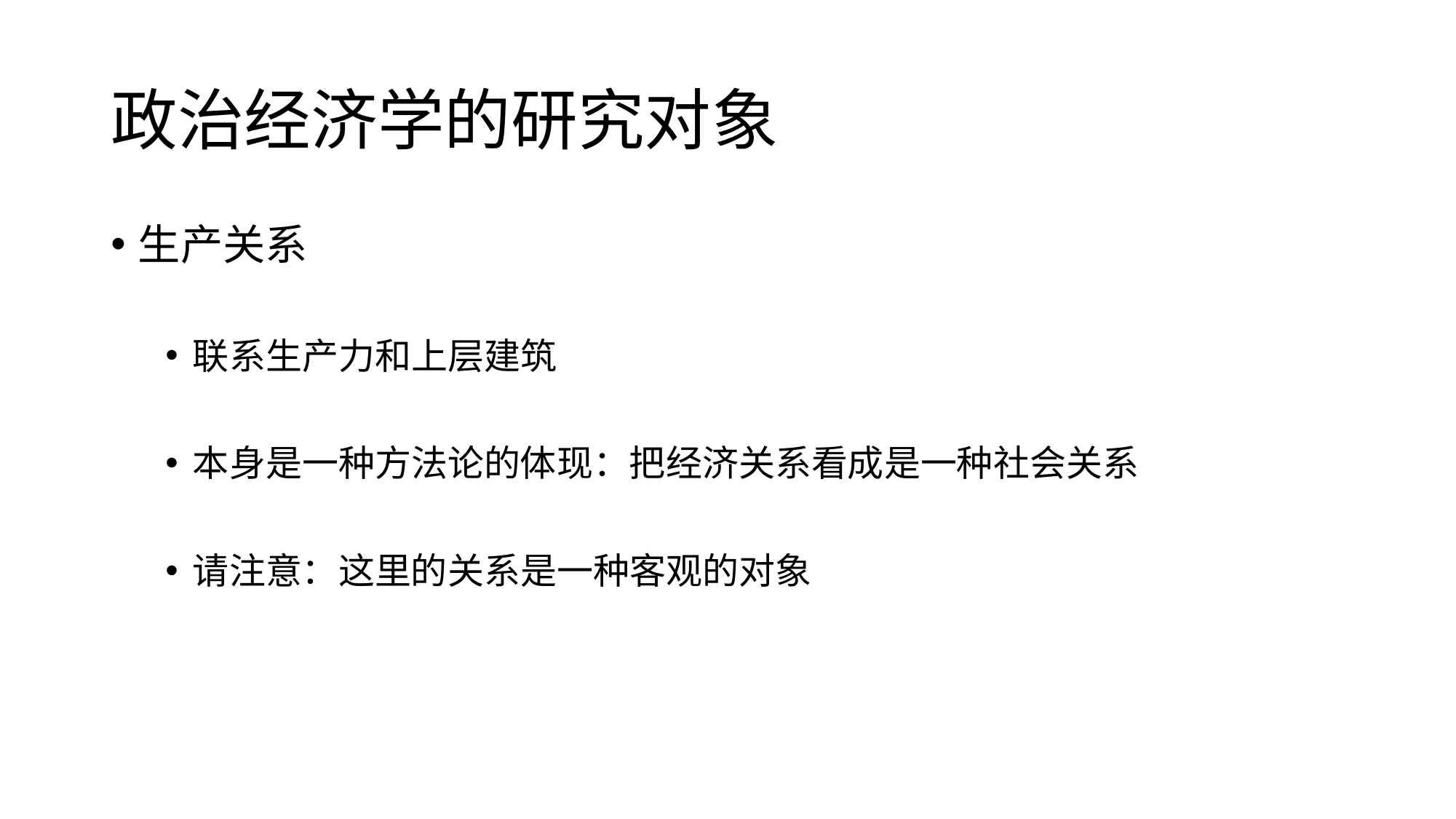

# 政治经济学的研究对象
生产关系

联系生产力和上层建筑

本身是一种方法论的体现：把经济关系看成是一种社会关系

请注意：这里的关系是一种客观的对象